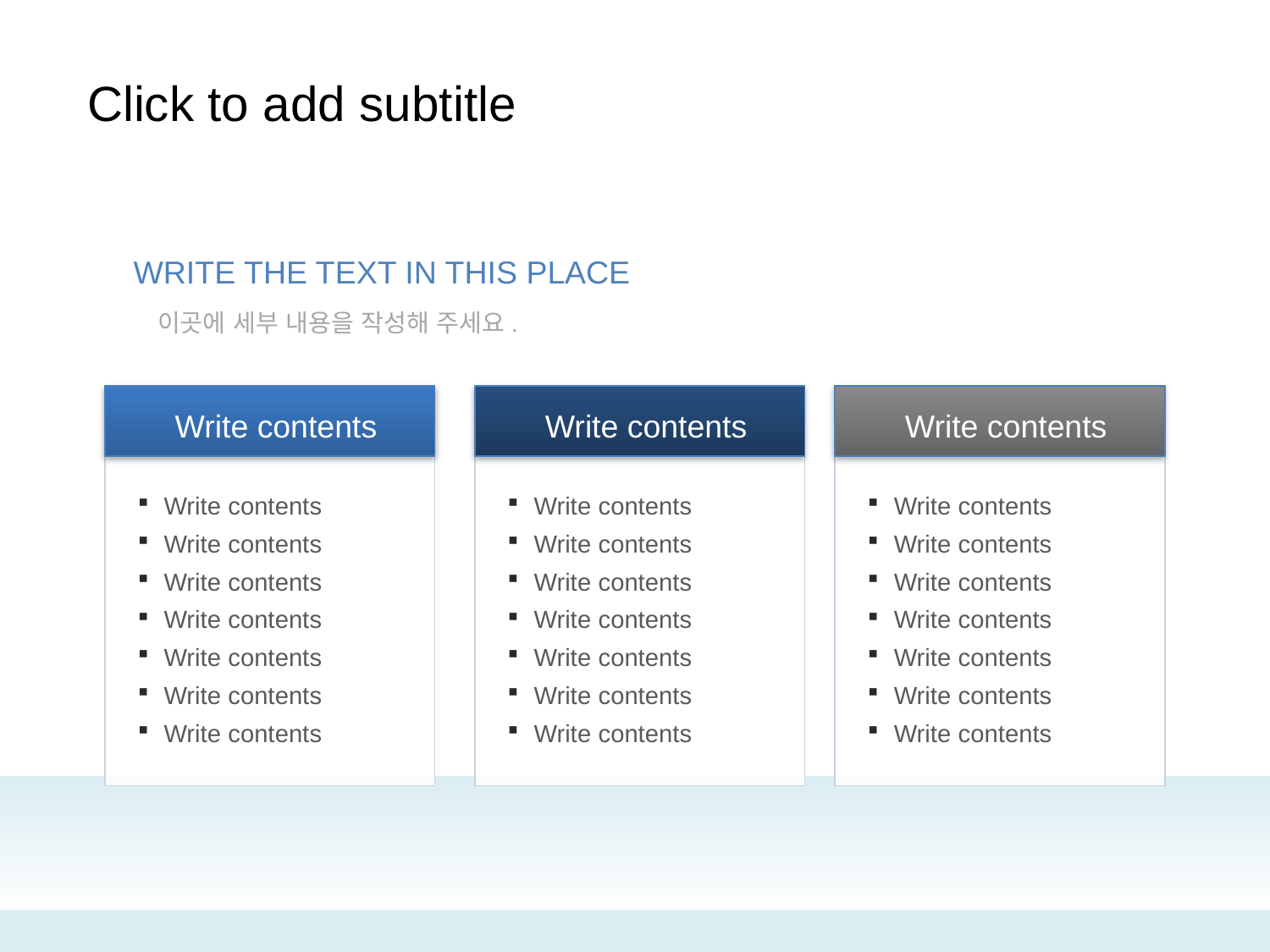

Click to add subtitle
WRITE THE TEXT IN THIS PLACE
이곳에 세부 내용을 작성해 주세요.

Write contents
Write contents
Write contents
Write contents
Write contents
Write contents
Write contents
Write contents

Write contents
Write contents
Write contents
Write contents
Write contents
Write contents
Write contents
Write contents

Write contents
Write contents
Write contents
Write contents
Write contents
Write contents
Write contents
Write contents